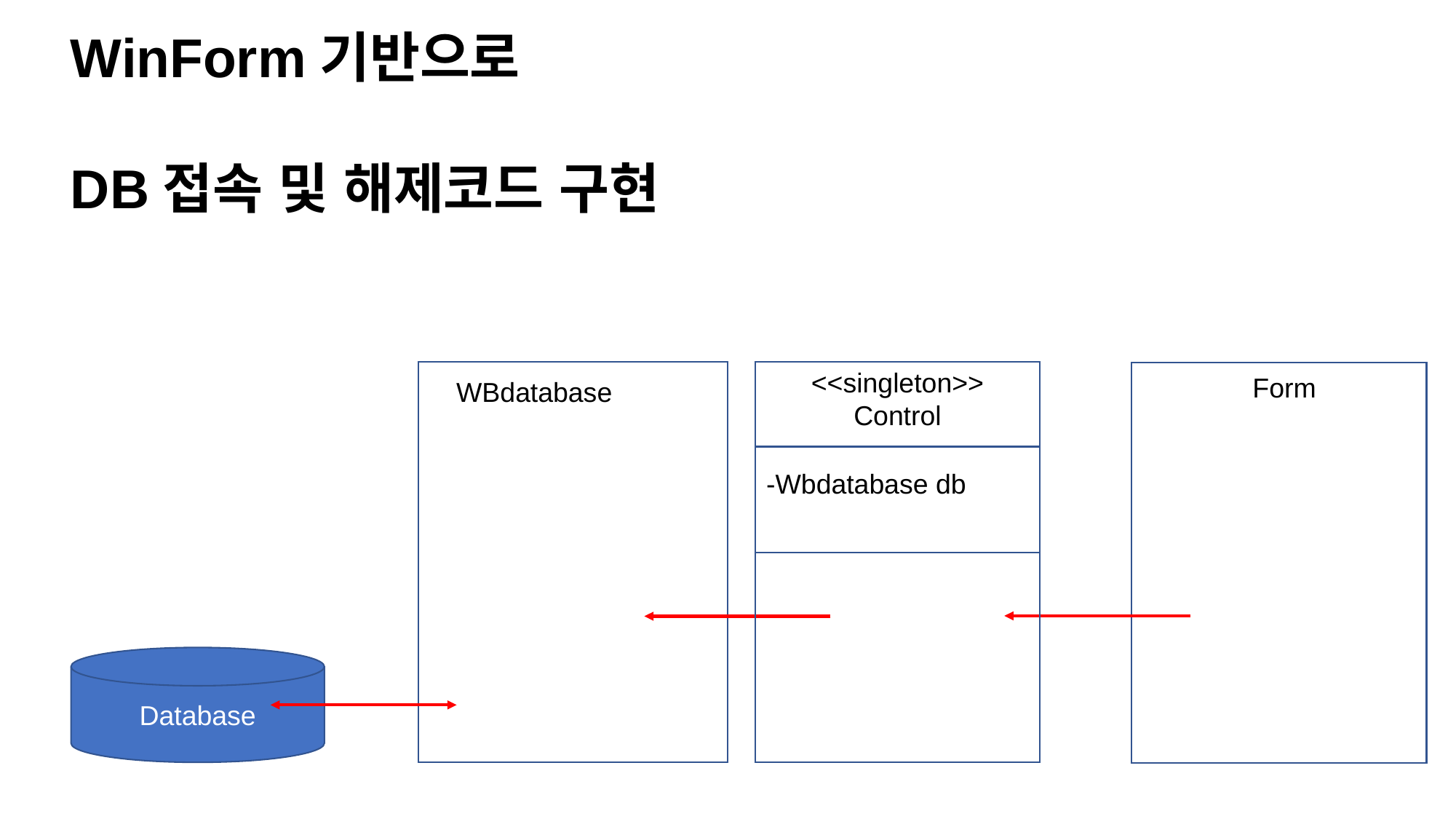

WinForm기반으로

DB접속 및 해제코드 구현
<<singleton>>
Control

Form
WBdatabase
-Wbdatabase db

Database